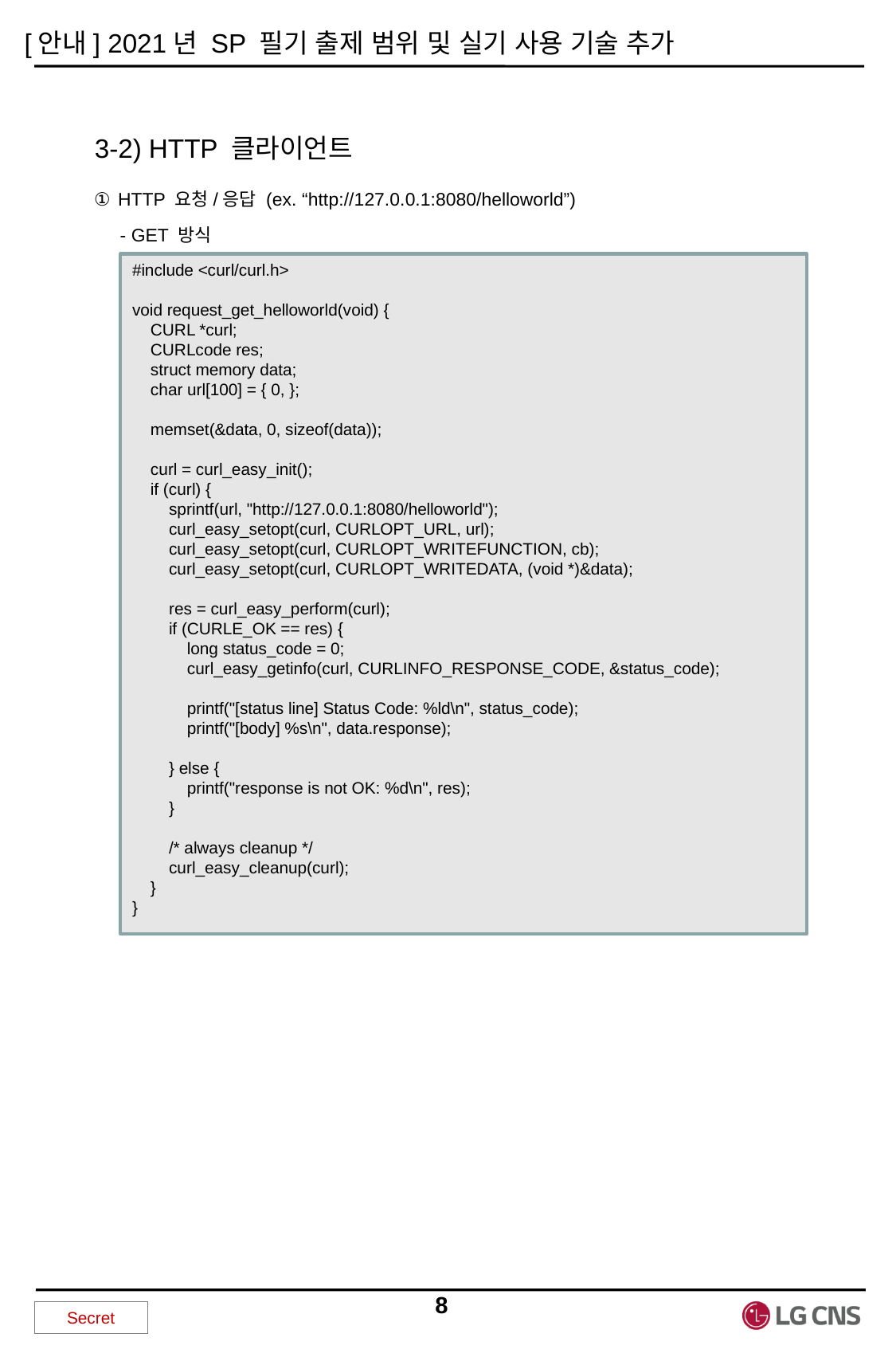

3-2) HTTP 클라이언트
HTTP 요청/응답 (ex. “http://127.0.0.1:8080/helloworld”)
     - GET 방식
#include <curl/curl.h>

void request_get_helloworld(void) {
    CURL *curl;
    CURLcode res;
    struct memory data;
    char url[100] = { 0, };

    memset(&data, 0, sizeof(data));

    curl = curl_easy_init();
    if (curl) {
        sprintf(url, "http://127.0.0.1:8080/helloworld");
        curl_easy_setopt(curl, CURLOPT_URL, url);
        curl_easy_setopt(curl, CURLOPT_WRITEFUNCTION, cb);
        curl_easy_setopt(curl, CURLOPT_WRITEDATA, (void *)&data);

        res = curl_easy_perform(curl);
        if (CURLE_OK == res) {
            long status_code = 0;
            curl_easy_getinfo(curl, CURLINFO_RESPONSE_CODE, &status_code);

            printf("[status line] Status Code: %ld\n", status_code);
            printf("[body] %s\n", data.response);

        } else {
            printf("response is not OK: %d\n", res);
        }

        /* always cleanup */
        curl_easy_cleanup(curl);
    }
}